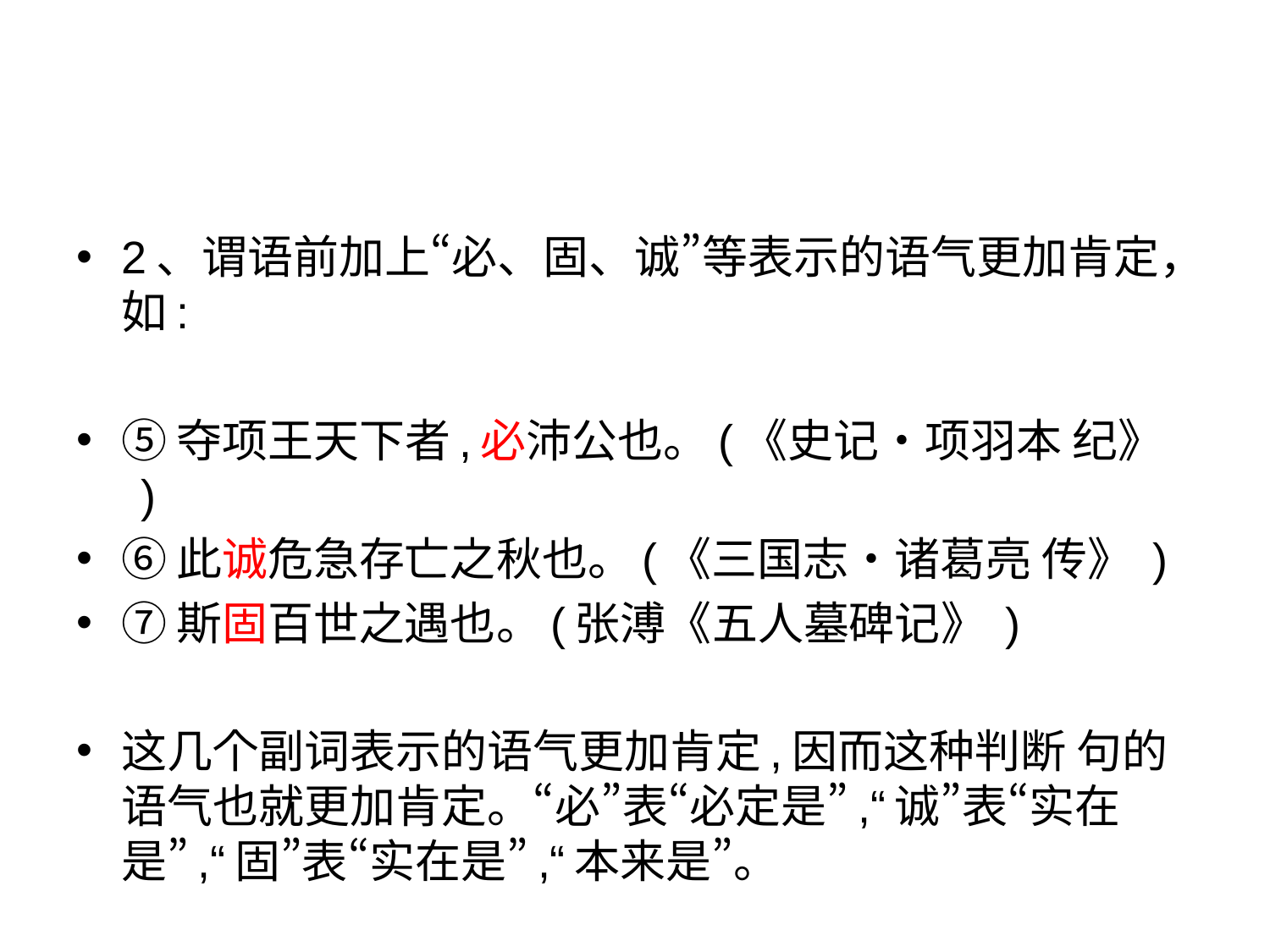

#
2、谓语前加上“必、固、诚”等表示的语气更加肯定，如:

⑤夺项王天下者,必沛公也。(《史记・项羽本 纪》 )
⑥此诚危急存亡之秋也。(《三国志・诸葛亮 传》 )
⑦斯固百世之遇也。(张溥《五人墓碑记》 )

这几个副词表示的语气更加肯定,因而这种判断 句的语气也就更加肯定。“必”表“必定是”,“诚”表“实在是”,“固”表“实在是”,“本来是”。